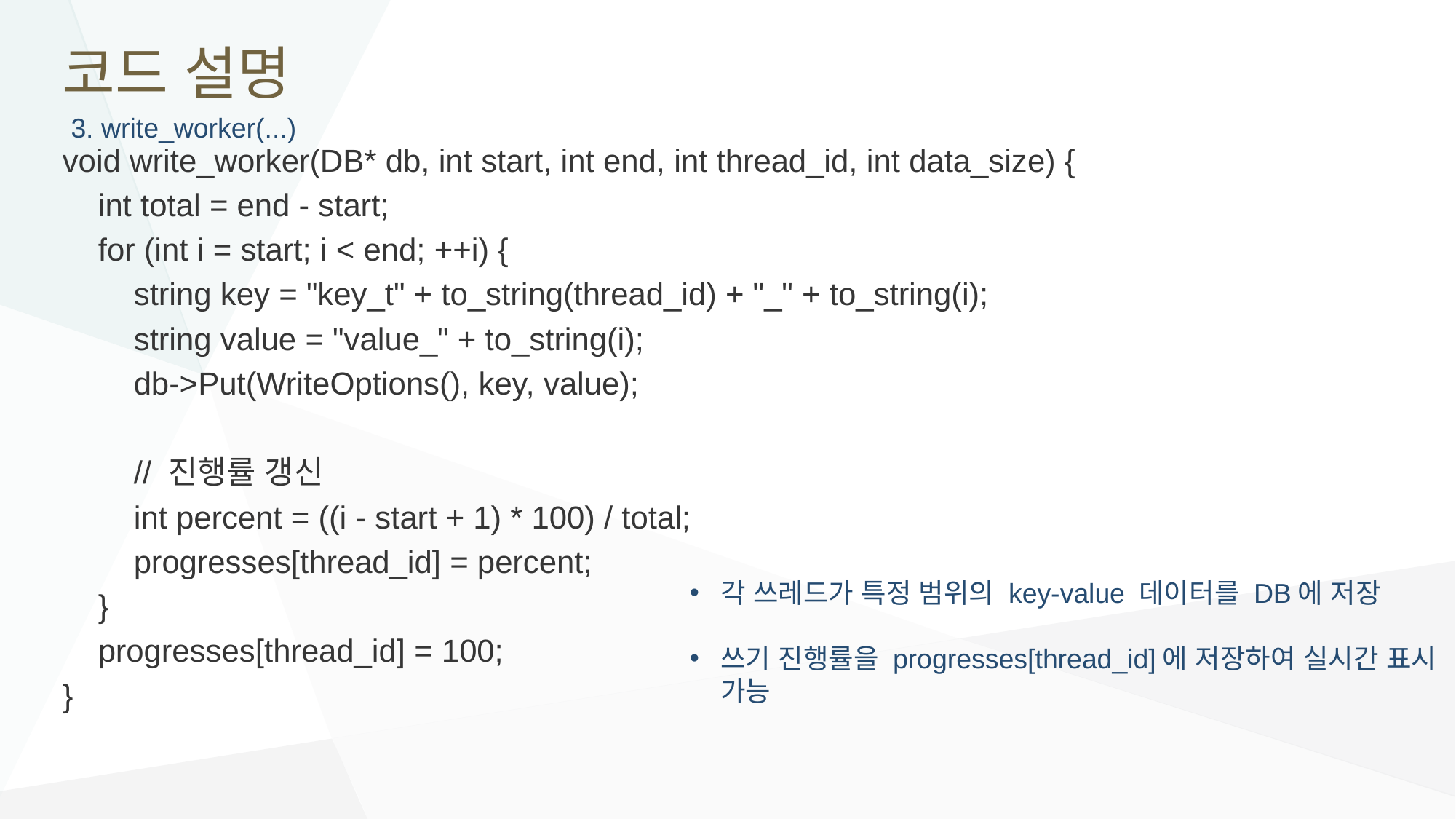

# 코드 설명

3. write_worker(...)
void write_worker(DB* db, int start, int end, int thread_id, int data_size) {
    int total = end - start;
    for (int i = start; i < end; ++i) {
        string key = "key_t" + to_string(thread_id) + "_" + to_string(i);
        string value = "value_" + to_string(i);
        db->Put(WriteOptions(), key, value);

        // 진행률 갱신
        int percent = ((i - start + 1) * 100) / total;
        progresses[thread_id] = percent;
    }
    progresses[thread_id] = 100;
}

각 쓰레드가 특정 범위의 key-value 데이터를 DB에 저장

쓰기 진행률을 progresses[thread_id]에 저장하여 실시간 표시 가능